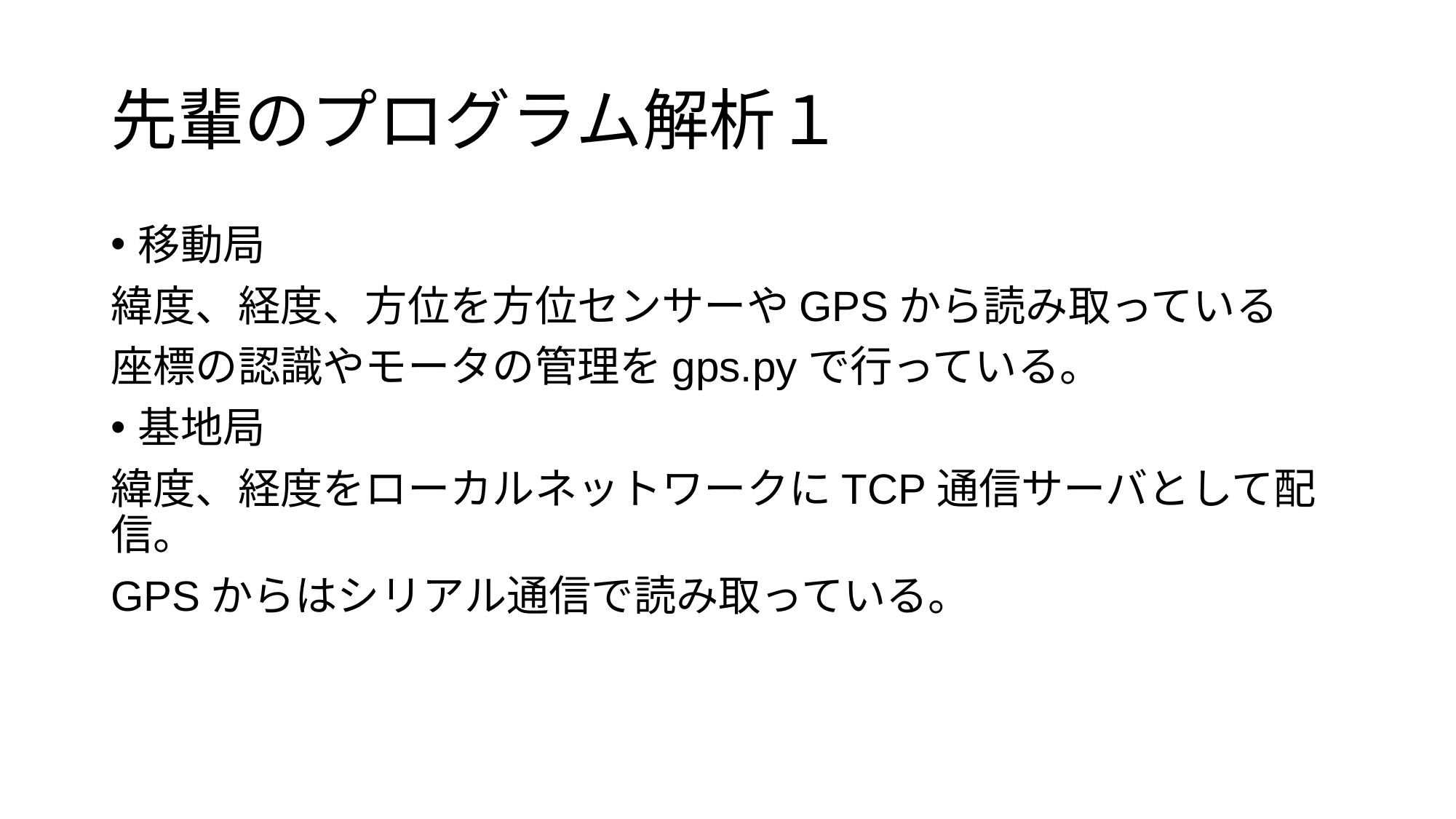

# 先輩のプログラム解析１
移動局
緯度、経度、方位を方位センサーやGPSから読み取っている
座標の認識やモータの管理をgps.pyで行っている。
基地局
緯度、経度をローカルネットワークにTCP通信サーバとして配信。
GPSからはシリアル通信で読み取っている。